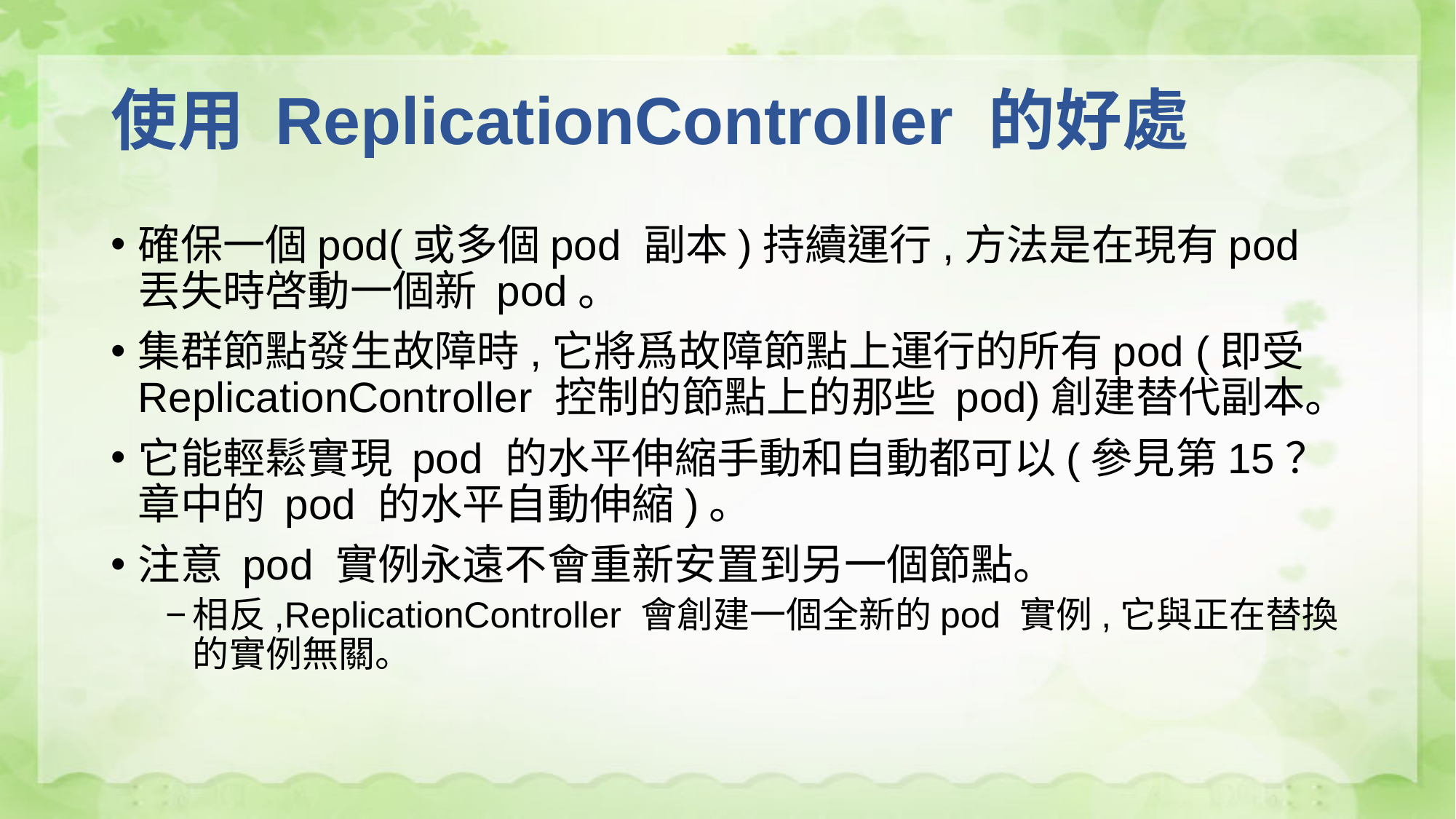

# 使用 ReplicationController 的好處
確保一個pod(或多個pod 副本)持續運行,方法是在現有pod 丟失時啓動一個新 pod。
集群節點發生故障時,它將爲故障節點上運行的所有pod (即受ReplicationController 控制的節點上的那些 pod)創建替代副本。
它能輕鬆實現 pod 的水平伸縮手動和自動都可以(參見第15？章中的 pod 的水平自動伸縮)。
注意 pod 實例永遠不會重新安置到另一個節點。
相反,ReplicationController 會創建一個全新的pod 實例,它與正在替換的實例無關。